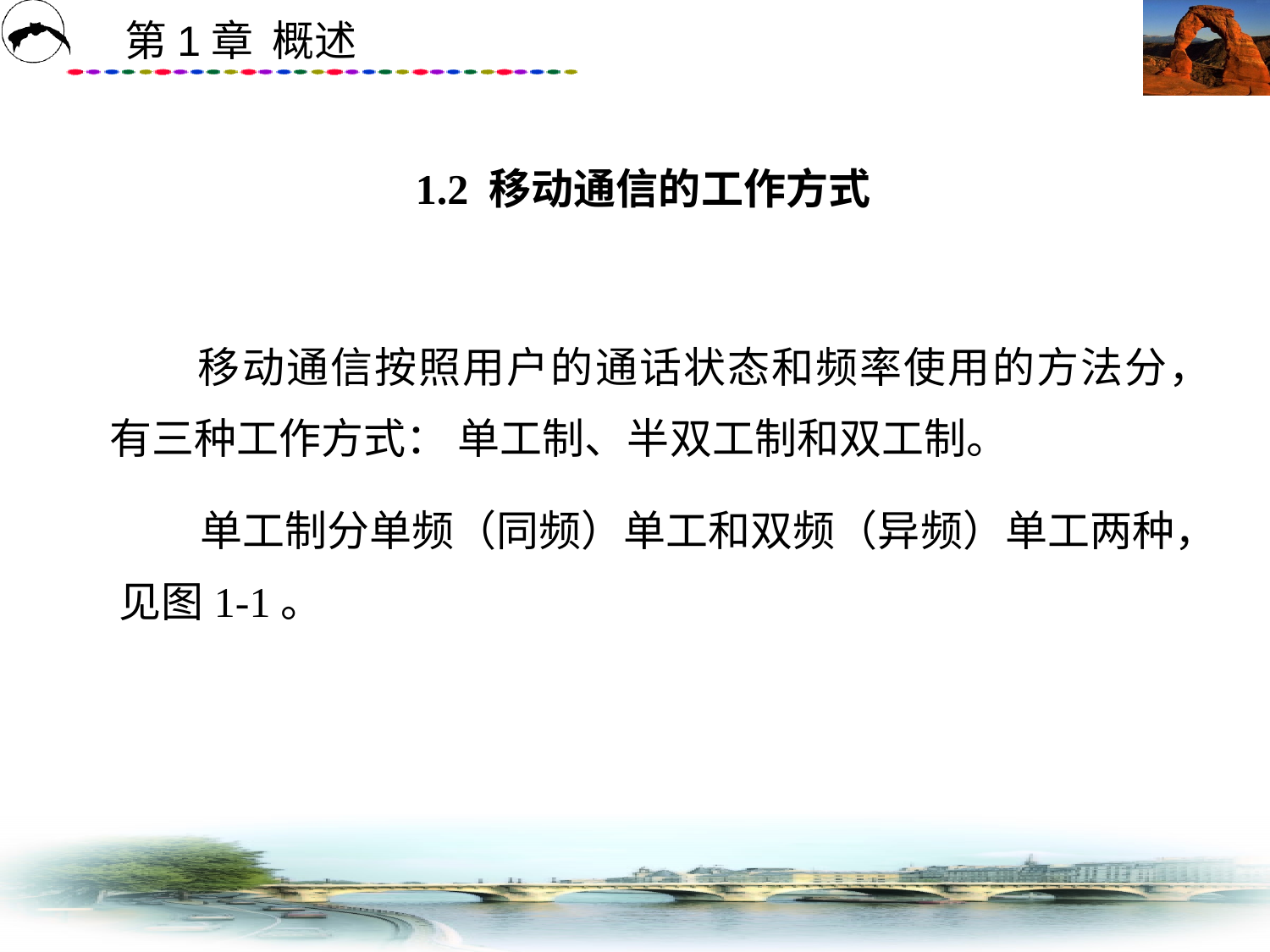

# 1.2 移动通信的工作方式
　　移动通信按照用户的通话状态和频率使用的方法分， 有三种工作方式： 单工制、半双工制和双工制。
    　单工制分单频（同频）单工和双频（异频）单工两种， 见图1-1。